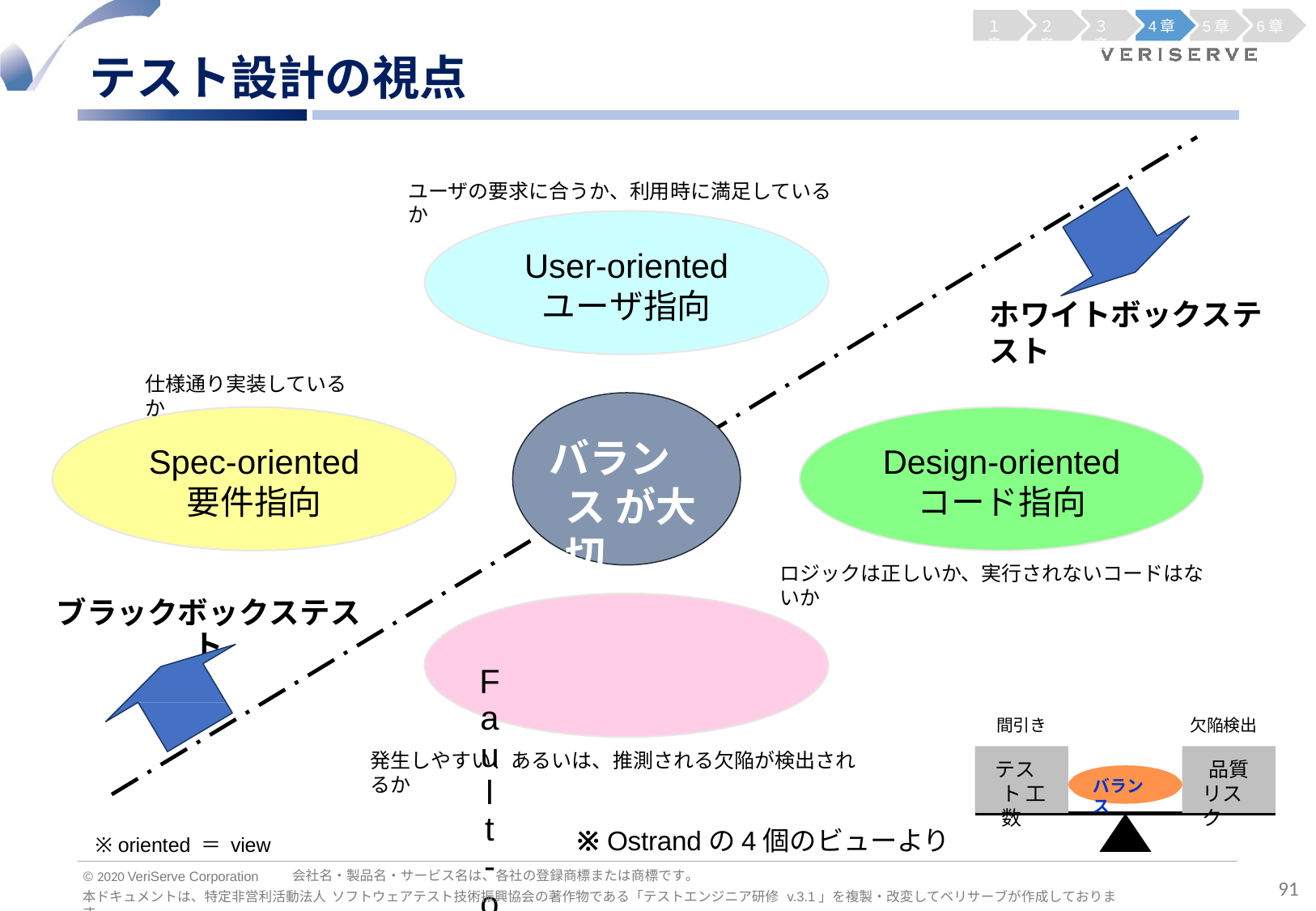

１章
２章
３章
4章
5章
6章
テスト設計の視点

ユーザの要求に合うか、利用時に満足しているか

User-oriented
ユーザ指向
ホワイトボックステスト
仕様通り実装しているか

バランス が大切
Spec-oriented
要件指向
Design-oriented
コード指向
ロジックは正しいか、実行されないコードはないか

ブラックボックステスト
Fault-oriented
フォールト指向

間引き
欠陥検出
発生しやすい、あるいは、推測される欠陥が検出されるか

テスト 工数
品質 リスク

バランス

※ Ostrandの4個のビューより
※ oriented ＝ view
会社名・製品名・サービス名は、各社の登録商標または商標です。
© 2020 VeriServe Corporation
91
本ドキュメントは、特定非営利活動法人 ソフトウェアテスト技術振興協会の著作物である「テストエンジニア研修 v.3.1」を複製・改変してベリサーブが作成しております。